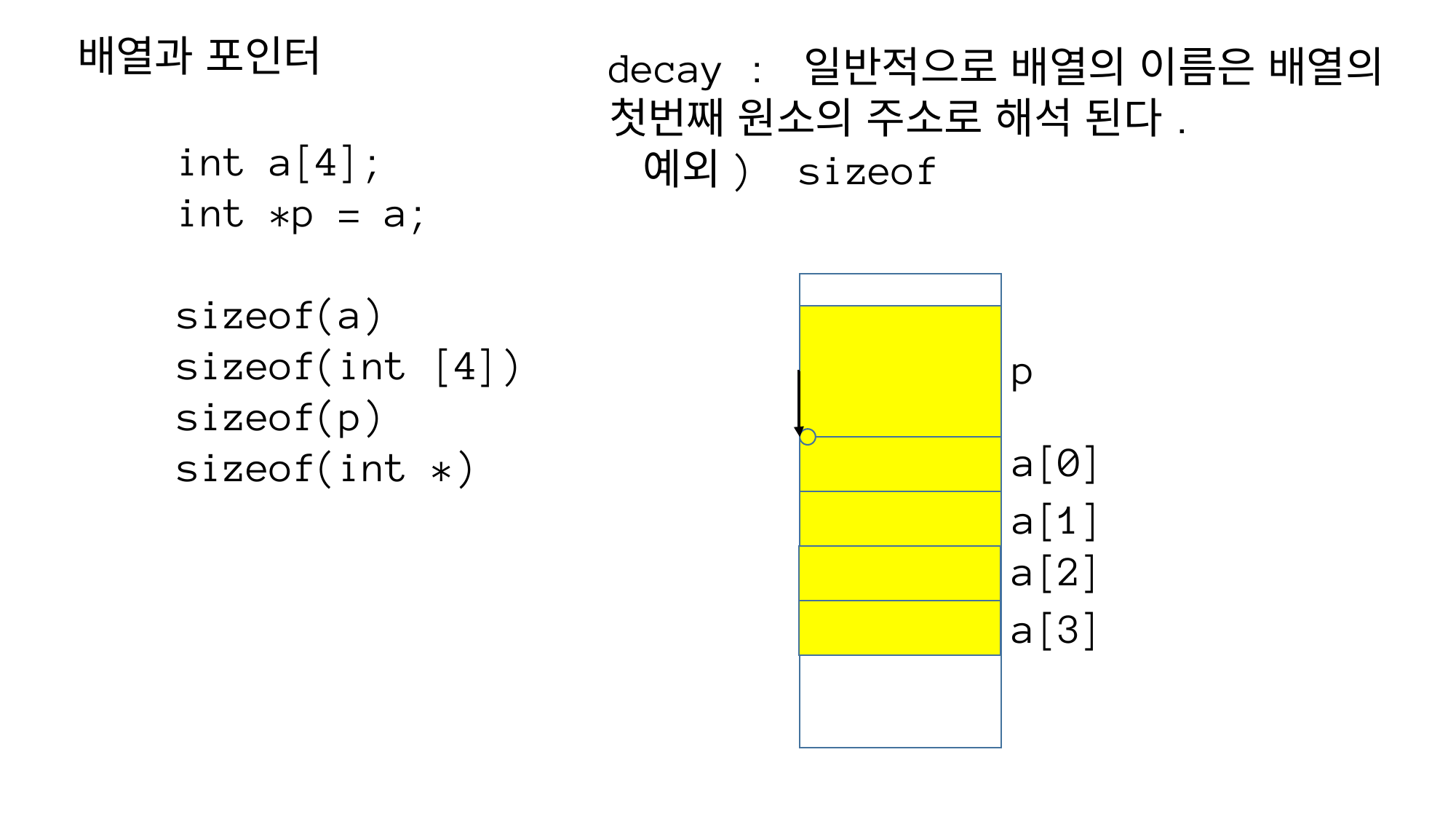

배열과 포인터
decay : 일반적으로 배열의 이름은 배열의
첫번째 원소의 주소로 해석 된다.
  예외)  sizeof
int a[4];
int *p = a;

sizeof(a)
sizeof(int [4])
sizeof(p)
sizeof(int *)

p

a[0]

a[1]

a[2]

a[3]